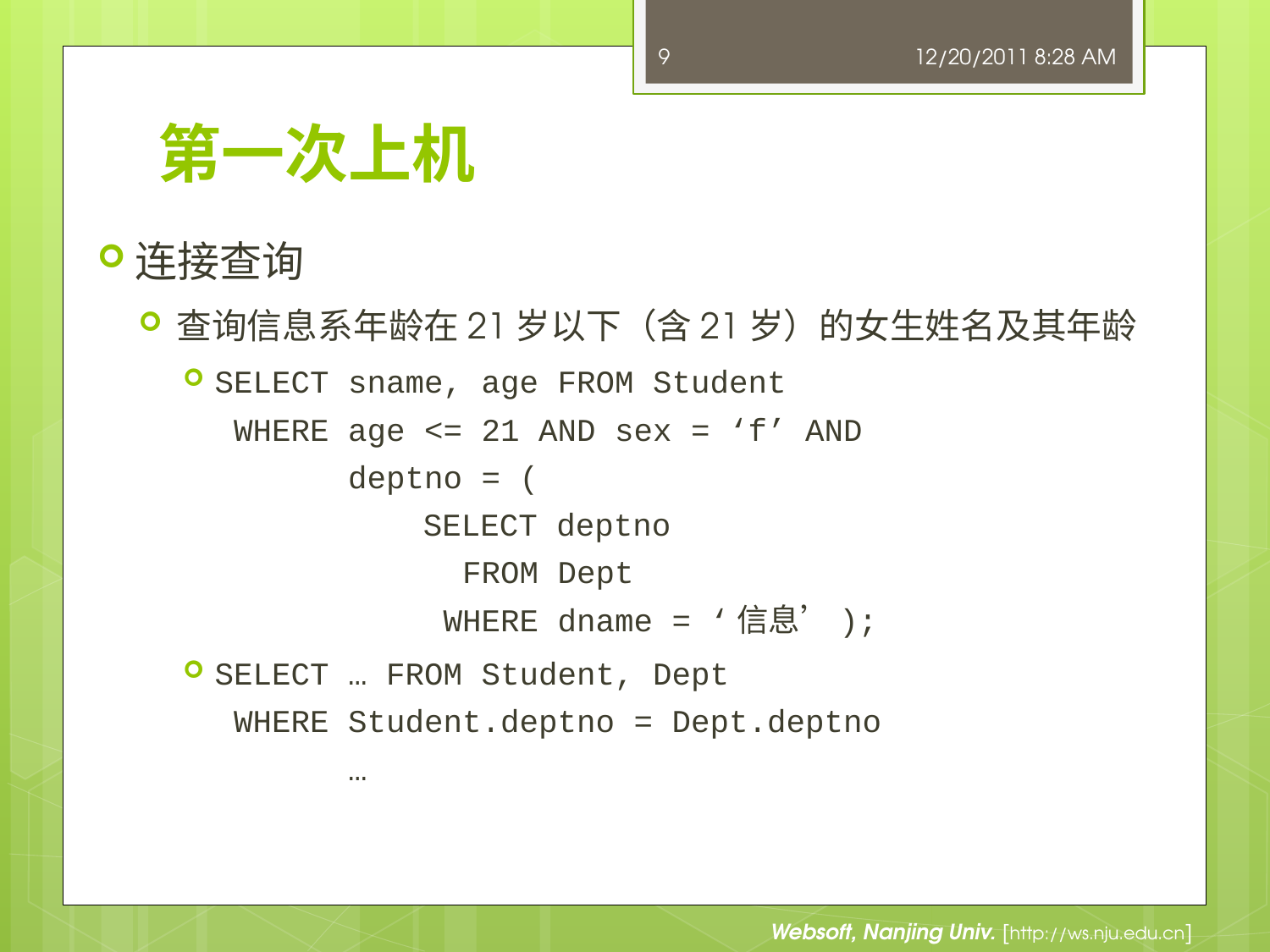

9
12/20/2011 8:28 AM
# 第一次上机
连接查询
查询信息系年龄在21岁以下（含21岁）的女生姓名及其年龄
SELECT sname, age FROM Student
 WHERE age <= 21 AND sex = ‘f’ AND
       deptno = (
 	     SELECT deptno
             FROM Dept
            WHERE dname = ‘信息’);
SELECT … FROM Student, Dept
 WHERE Student.deptno = Dept.deptno
       …
Websoft, Nanjing Univ. [http://ws.nju.edu.cn]